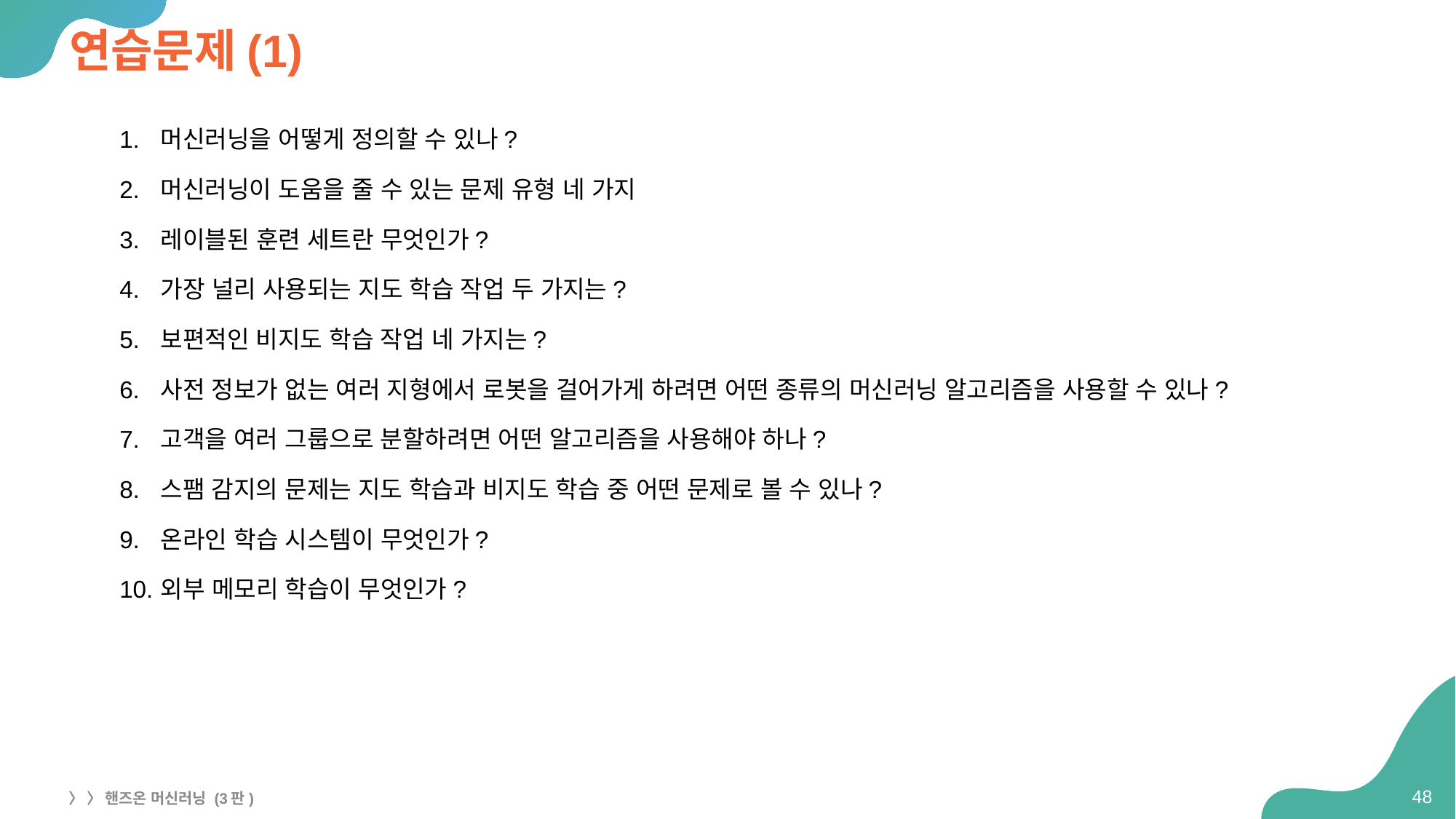

# 연습문제(1)
머신러닝을 어떻게 정의할 수 있나?
머신러닝이 도움을 줄 수 있는 문제 유형 네 가지
레이블된 훈련 세트란 무엇인가?
가장 널리 사용되는 지도 학습 작업 두 가지는?
보편적인 비지도 학습 작업 네 가지는?
사전 정보가 없는 여러 지형에서 로봇을 걸어가게 하려면 어떤 종류의 머신러닝 알고리즘을 사용할 수 있나?
고객을 여러 그룹으로 분할하려면 어떤 알고리즘을 사용해야 하나?
스팸 감지의 문제는 지도 학습과 비지도 학습 중 어떤 문제로 볼 수 있나?
온라인 학습 시스템이 무엇인가?
외부 메모리 학습이 무엇인가?
48
〉 〉 핸즈온 머신러닝 (3판)